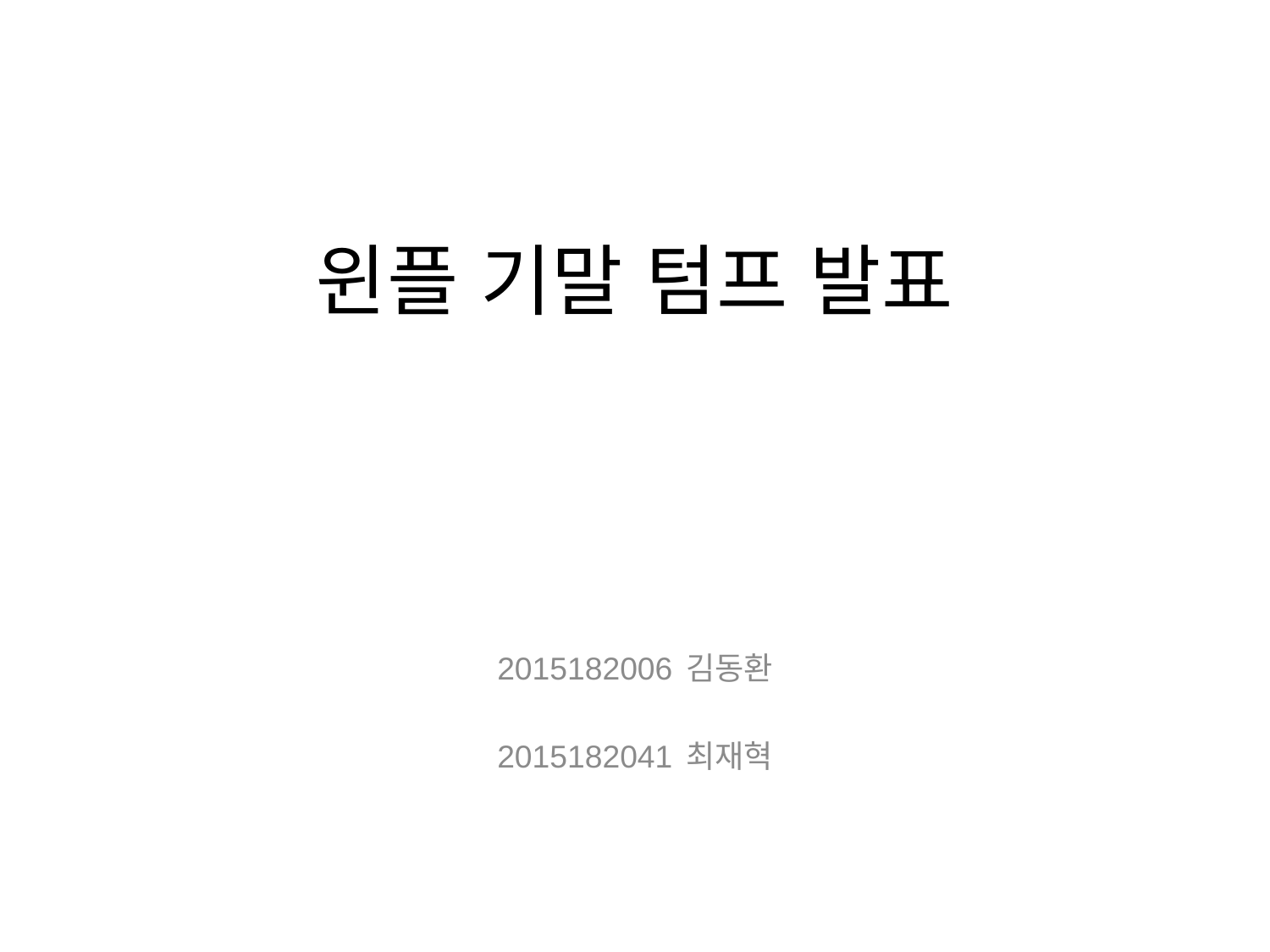

# 윈플 기말 텀프 발표
2015182006 김동환

2015182041 최재혁